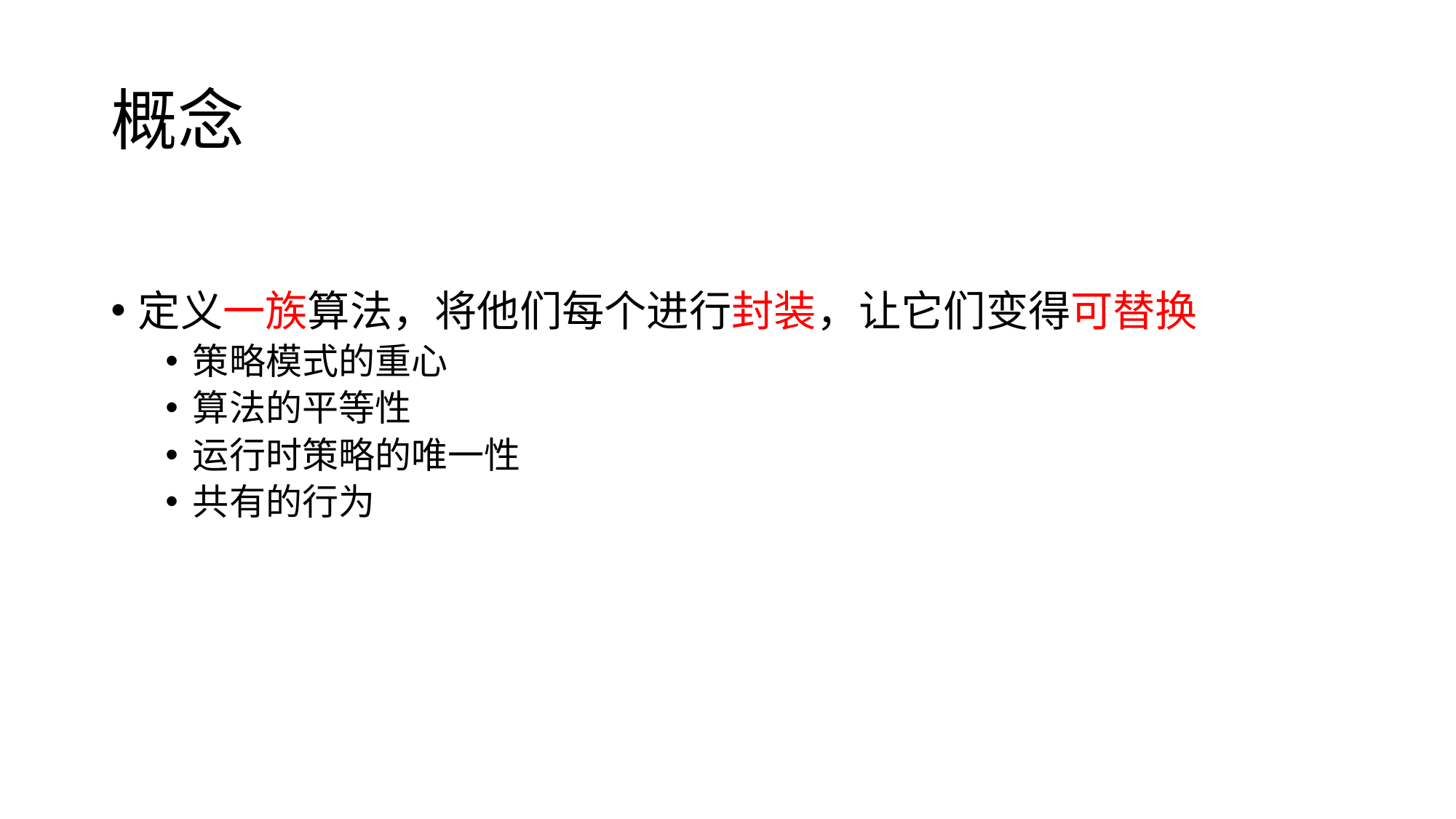

# 概念

定义一族算法，将他们每个进行封装，让它们变得可替换
策略模式的重心
算法的平等性
运行时策略的唯一性
共有的行为